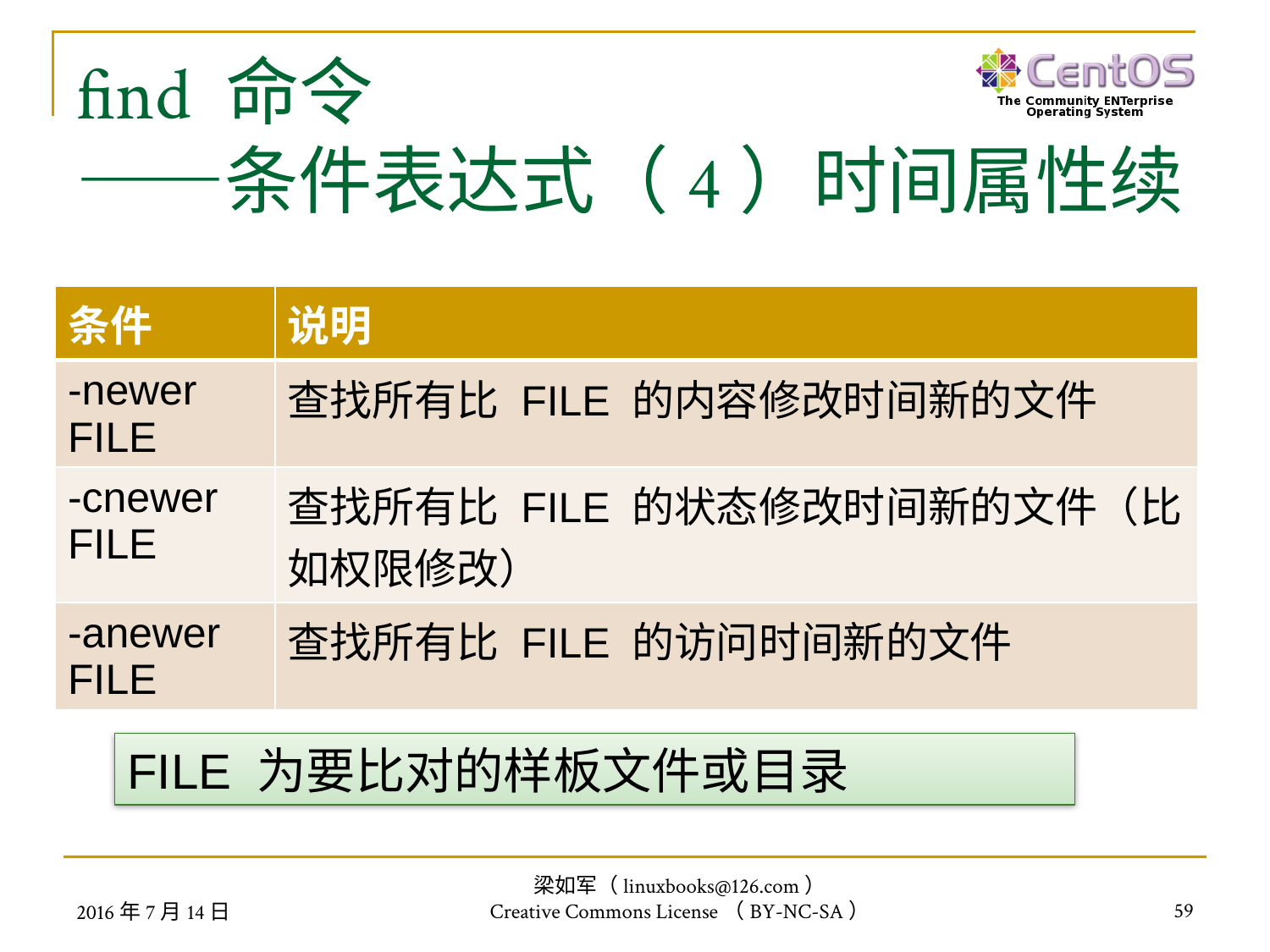

# find 命令 ——条件表达式（4）时间属性续
| 条件 | 说明 |
| --- | --- |
| -newer FILE | 查找所有比 FILE 的内容修改时间新的文件 |
| -cnewer FILE | 查找所有比 FILE 的状态修改时间新的文件（比如权限修改） |
| -anewer FILE | 查找所有比 FILE 的访问时间新的文件 |
FILE 为要比对的样板文件或目录
梁如军（linuxbooks@126.com）
Creative Commons License（BY-NC-SA）
2016年7月14日
59